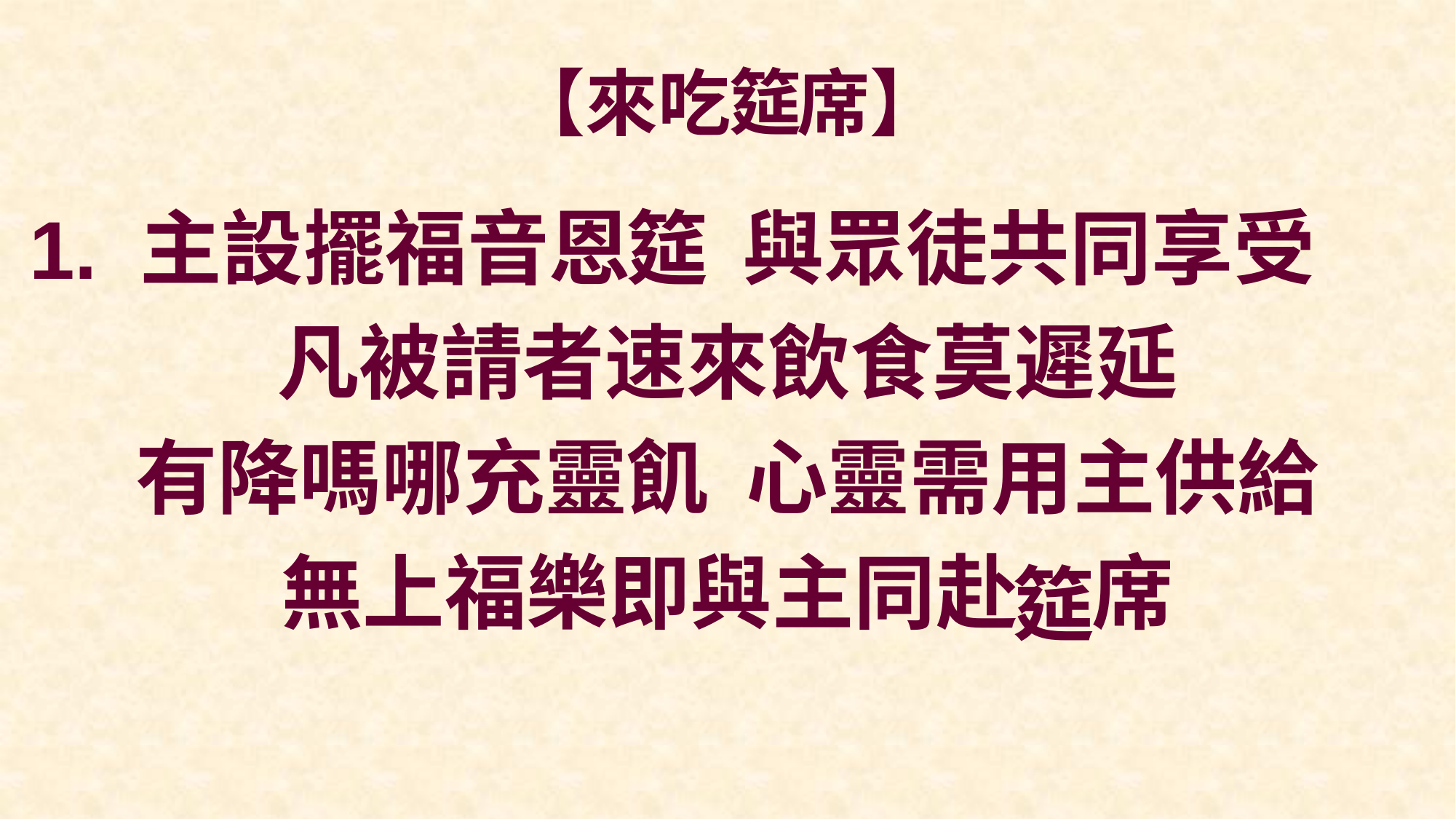

# 【來吃    席】
筵
主設擺福音恩      與眾徒共同享受
凡被請者速來飲食莫遲延
有降嗎哪充靈飢  心靈需用主供給
無上福樂即與主同赴    席
筵
1.
筵